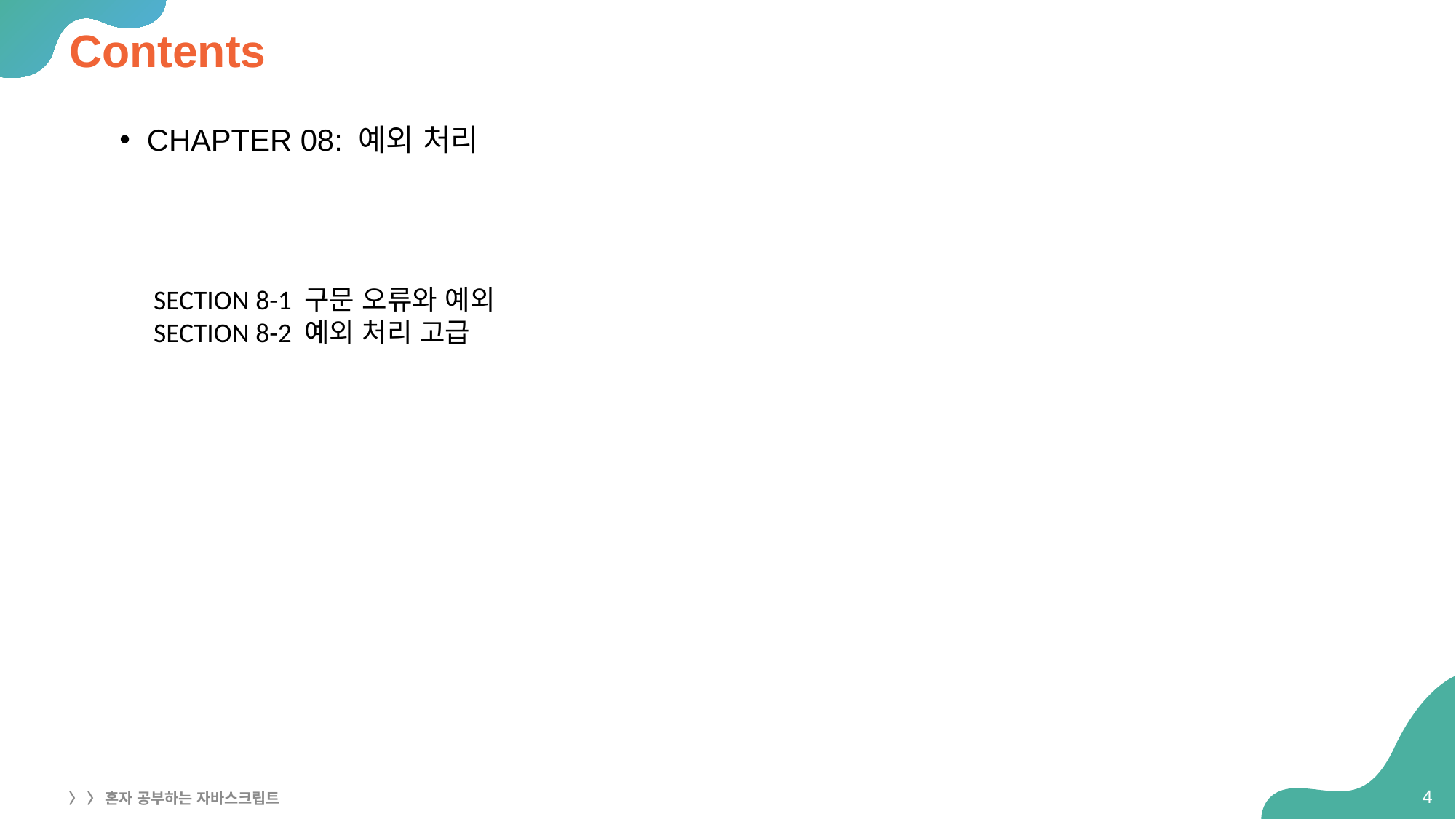

# Contents
CHAPTER 08: 예외 처리

SECTION 8-1 구문 오류와 예외
SECTION 8-2 예외 처리 고급
4
〉 〉 혼자 공부하는 자바스크립트